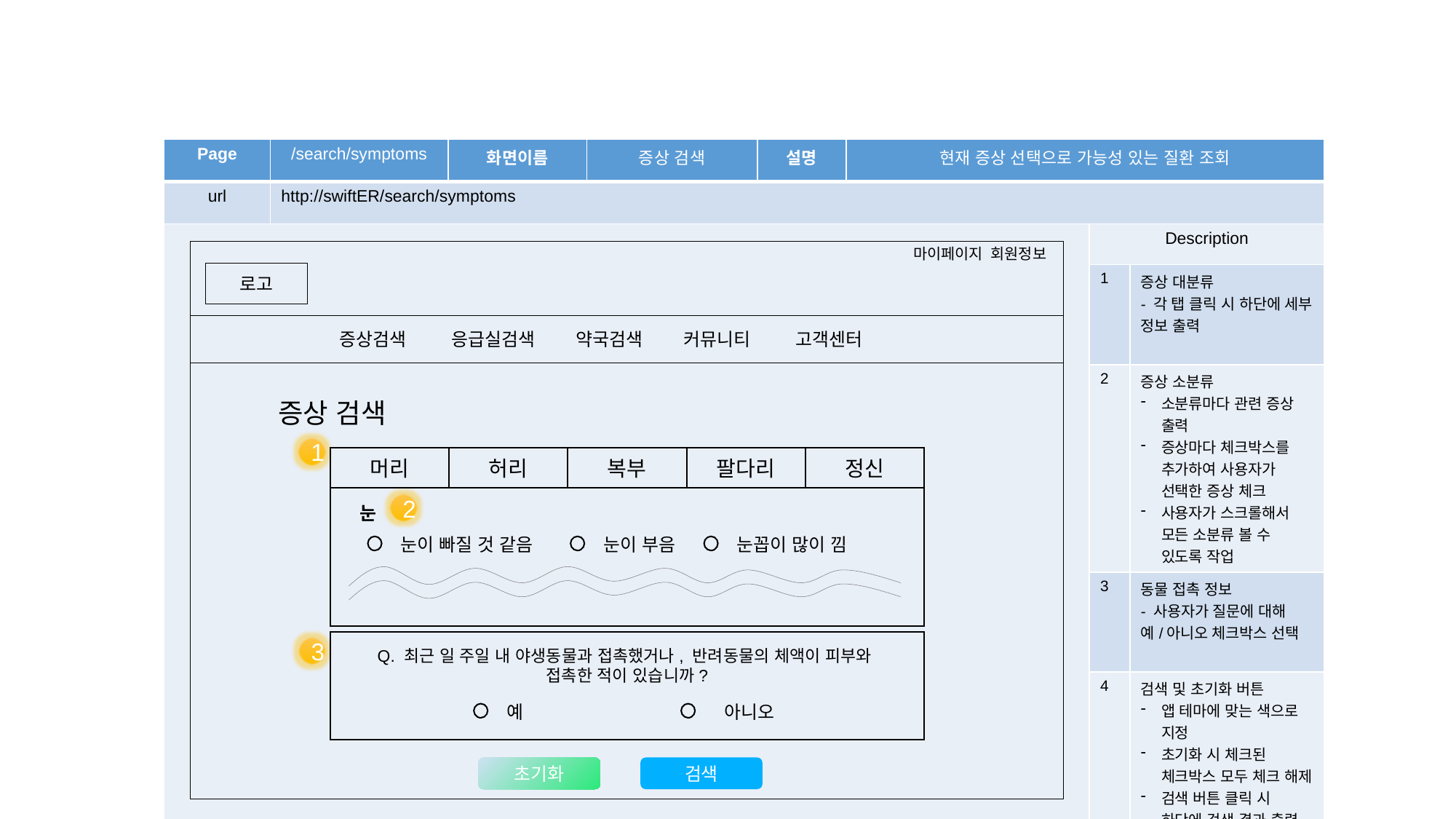

| Page | /search/symptoms | 화면이름 | 증상 검색 | 설명 | 현재 증상 선택으로 가능성 있는 질환 조회 |  |  |
| --- | --- | --- | --- | --- | --- | --- | --- |
| url | http://swiftER/search/symptoms |  |  |  |  |  |  |
|  |  |  |  |  |  | Description |  |
|  |  |  |  |  |  | 1 | 증상 대분류 - 각 탭 클릭 시 하단에 세부 정보 출력 |
|  |  |  |  |  |  | 2 | 증상 소분류 소분류마다 관련 증상 출력 증상마다 체크박스를 추가하여 사용자가 선택한 증상 체크 사용자가 스크롤해서 모든 소분류 볼 수 있도록 작업 |
|  |  |  |  |  |  | 3 | 동물 접촉 정보 - 사용자가 질문에 대해 예/아니오 체크박스 선택 |
|  |  |  |  |  |  | 4 | 검색 및 초기화 버튼 앱 테마에 맞는 색으로 지정 초기화 시 체크된 체크박스 모두 체크 해제 검색 버튼 클릭 시 하단에 검색 결과 출력 |

마이페이지  회원정보
로고
증상검색         응급실검색        약국검색        커뮤니티         고객센터
증상 검색
1

머리
허리
복부
팔다리
정신
2
눈

눈이 빠질 것 같음

눈이 부음

눈꼽이 많이 낌

3
Q. 최근 일 주일 내 야생동물과 접촉했거나, 반려동물의 체액이 피부와
접촉한 적이 있습니까?

예

아니오

초기화
검색